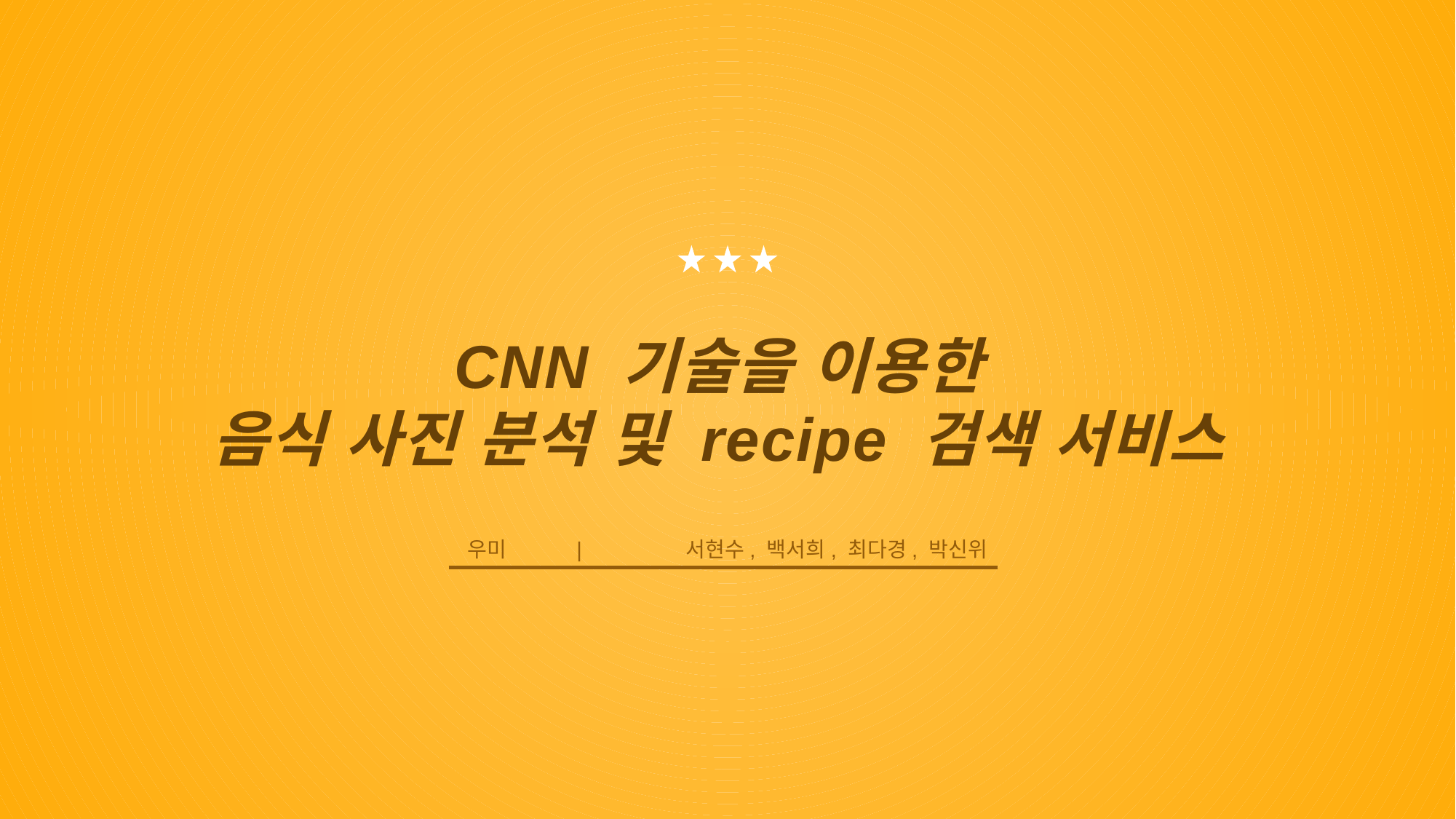

CNN 기술을 이용한
음식 사진 분석 및 recipe 검색 서비스
우미	|	서현수, 백서희, 최다경, 박신위